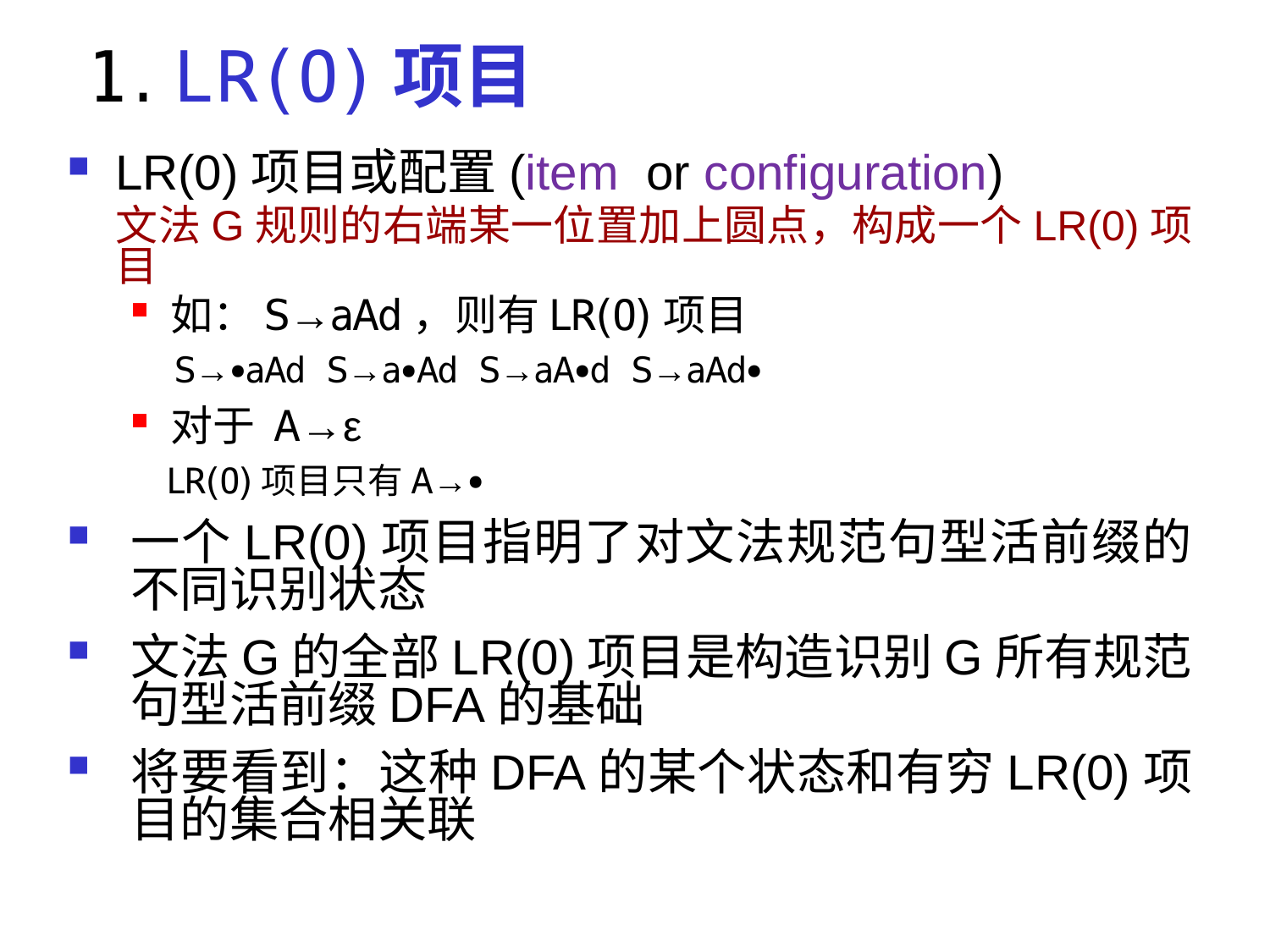

# 1. LR(0)项目
LR(0)项目或配置(item  or configuration)
	文法G规则的右端某一位置加上圆点，构成一个LR(0)项目
如：S→aAd，则有LR(0)项目
    S→•aAd  S→a•Ad  S→aA•d  S→aAd•
对于 A→ε
    LR(0)项目只有A→•
一个LR(0)项目指明了对文法规范句型活前缀的不同识别状态
文法G的全部LR(0)项目是构造识别G所有规范句型活前缀DFA的基础
将要看到：这种DFA的某个状态和有穷LR(0)项目的集合相关联